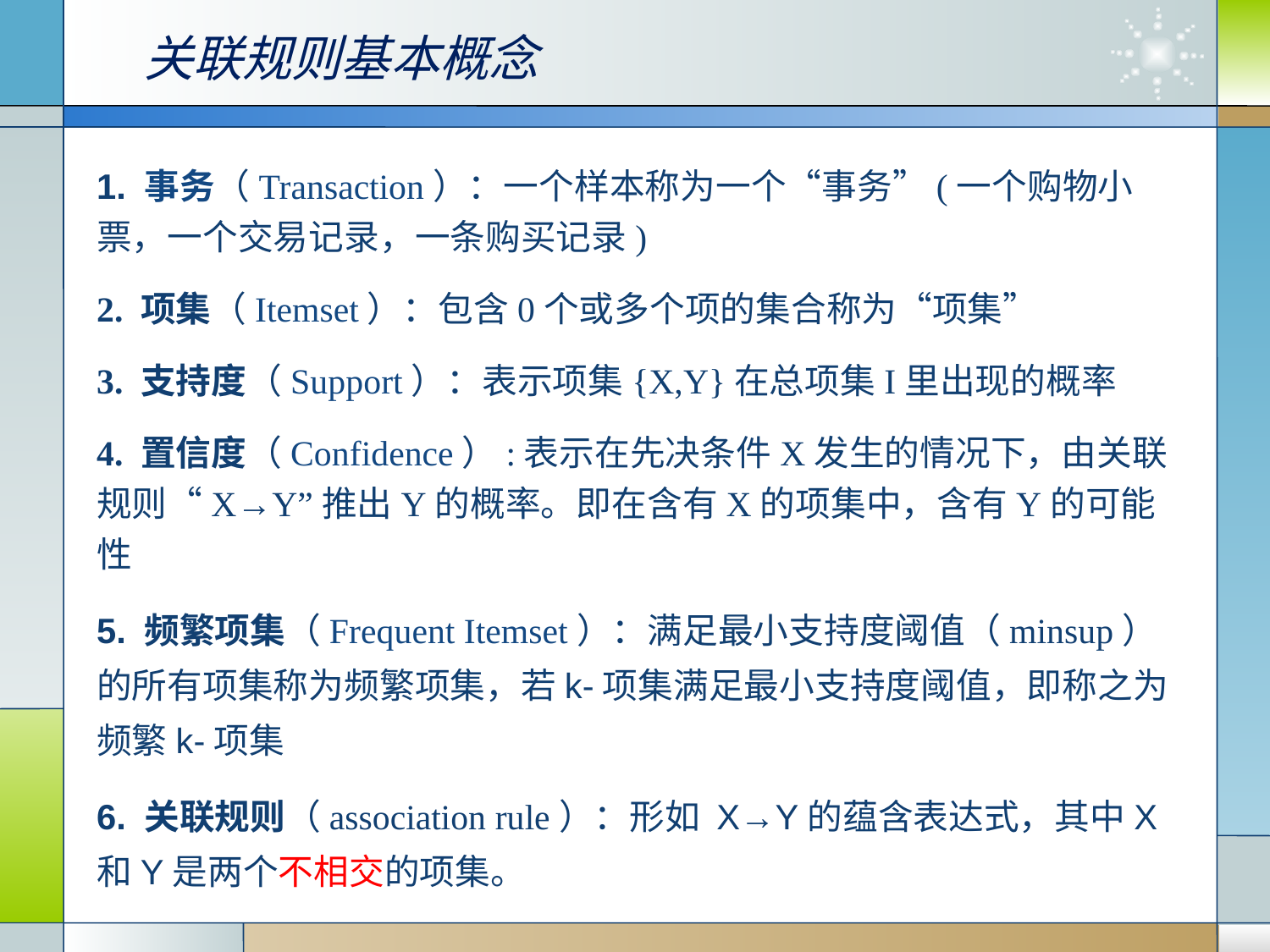

关联规则基本概念
1. 事务（Transaction）：一个样本称为一个“事务”(一个购物小票，一个交易记录，一条购买记录)
2. 项集（Itemset）：包含0个或多个项的集合称为“项集”
3. 支持度（Support）：表示项集{X,Y}在总项集I里出现的概率
4. 置信度（Confidence）:表示在先决条件X发生的情况下，由关联规则“X→Y”推出Y的概率。即在含有X的项集中，含有Y的可能性
5. 频繁项集（Frequent Itemset）：满足最小支持度阈值（minsup）的所有项集称为频繁项集，若k-项集满足最小支持度阈值，即称之为频繁k-项集
6. 关联规则（association rule）：形如 X→Y的蕴含表达式，其中X和Y是两个不相交的项集。